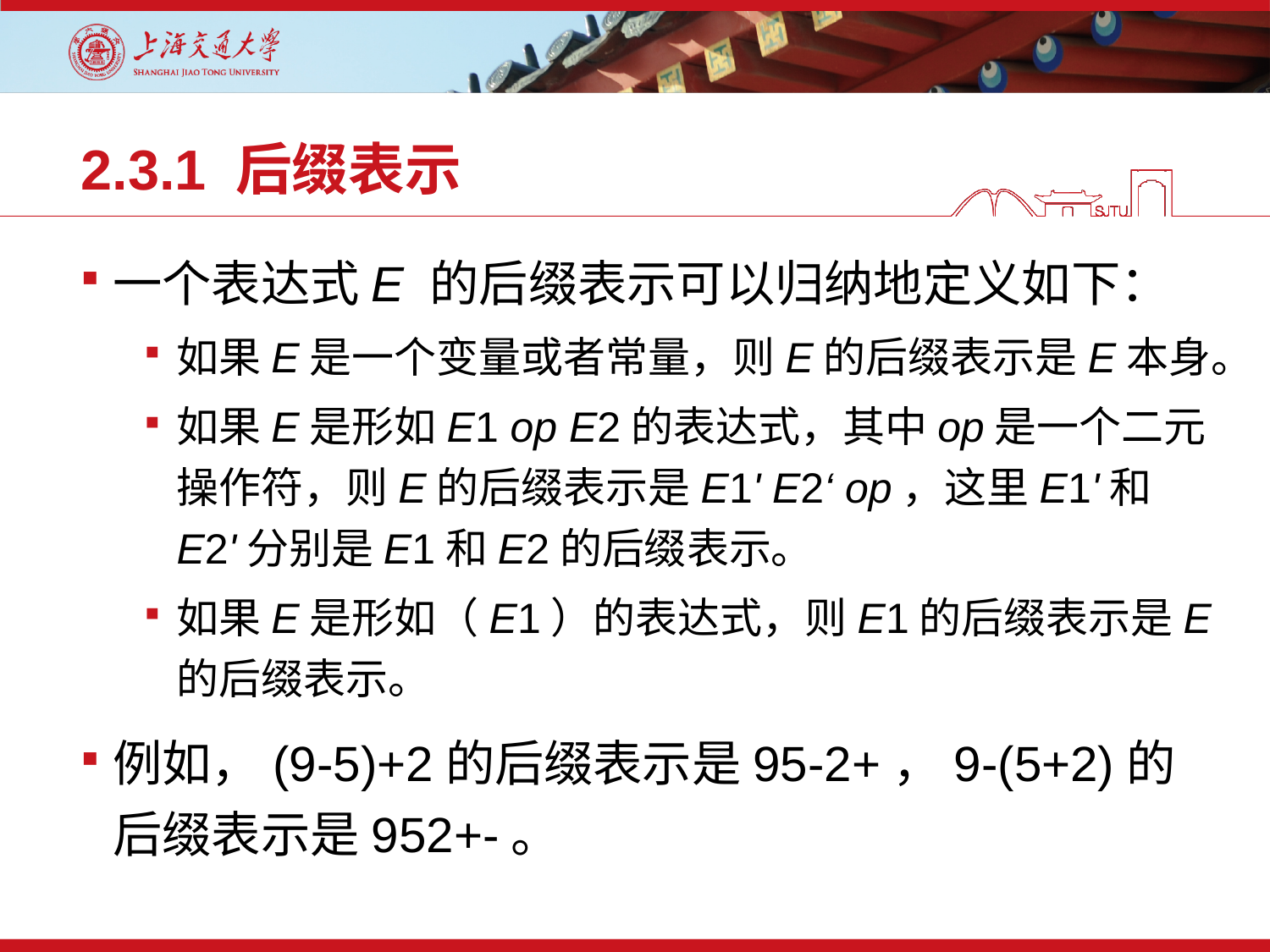

# 2.3.1 后缀表示
一个表达式E 的后缀表示可以归纳地定义如下：
如果E是一个变量或者常量，则E的后缀表示是E本身。
如果E是形如E1 op E2的表达式，其中op是一个二元操作符，则E的后缀表示是E1' E2‘ op，这里E1'和E2'分别是E1和E2的后缀表示。
如果E是形如（E1）的表达式，则E1的后缀表示是E的后缀表示。
例如，(9-5)+2的后缀表示是95-2+，9-(5+2)的后缀表示是952+-。